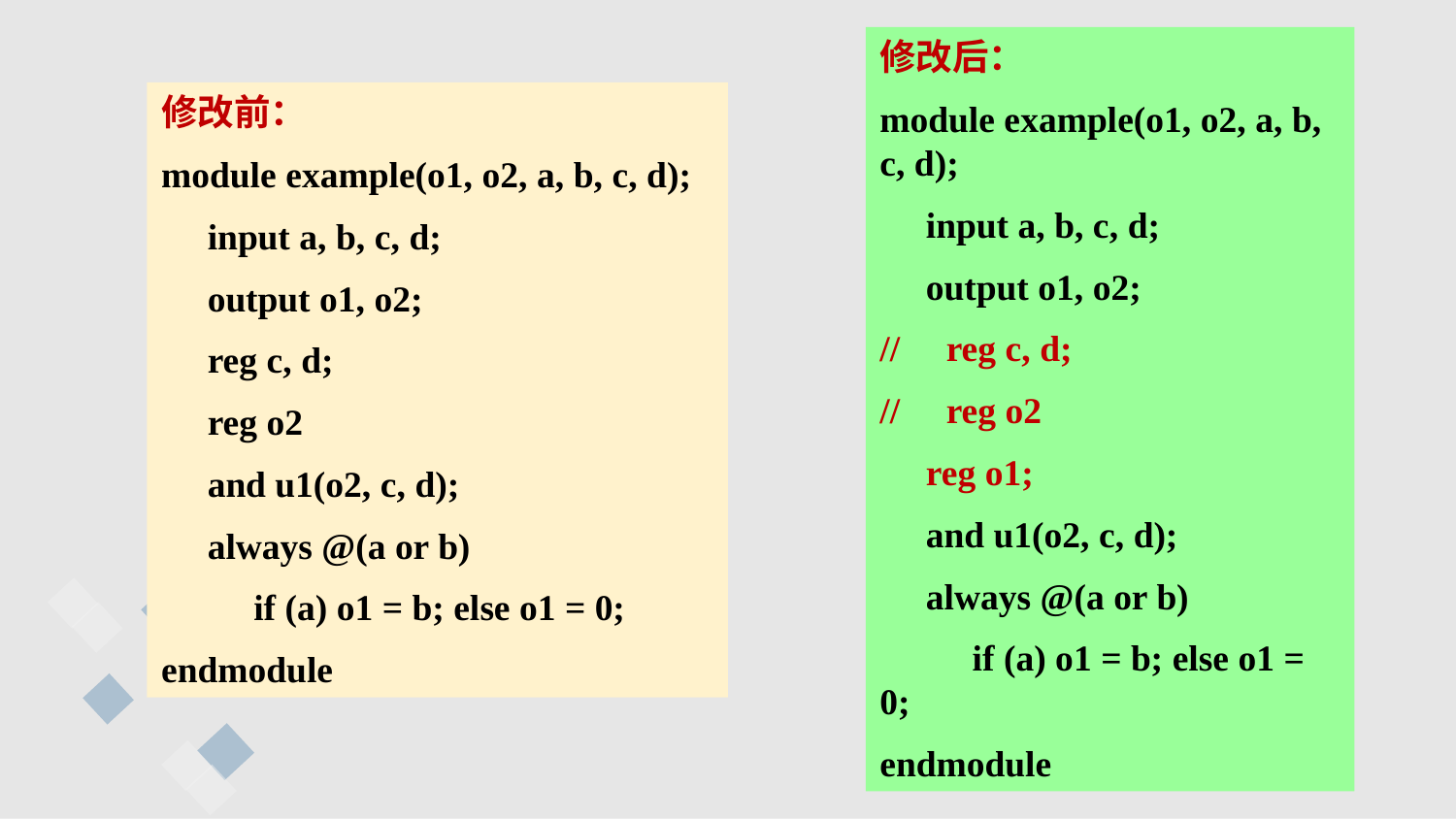

修改后：
module example(o1, o2, a, b, c, d);
     input a, b, c, d;
     output o1, o2;
//     reg c, d;
//     reg o2
     reg o1;
     and u1(o2, c, d);
     always @(a or b)
          if (a) o1 = b; else o1 = 0;
endmodule
修改前：
module example(o1, o2, a, b, c, d);
     input a, b, c, d;
     output o1, o2;
     reg c, d;
     reg o2
     and u1(o2, c, d);
     always @(a or b)
          if (a) o1 = b; else o1 = 0;
endmodule